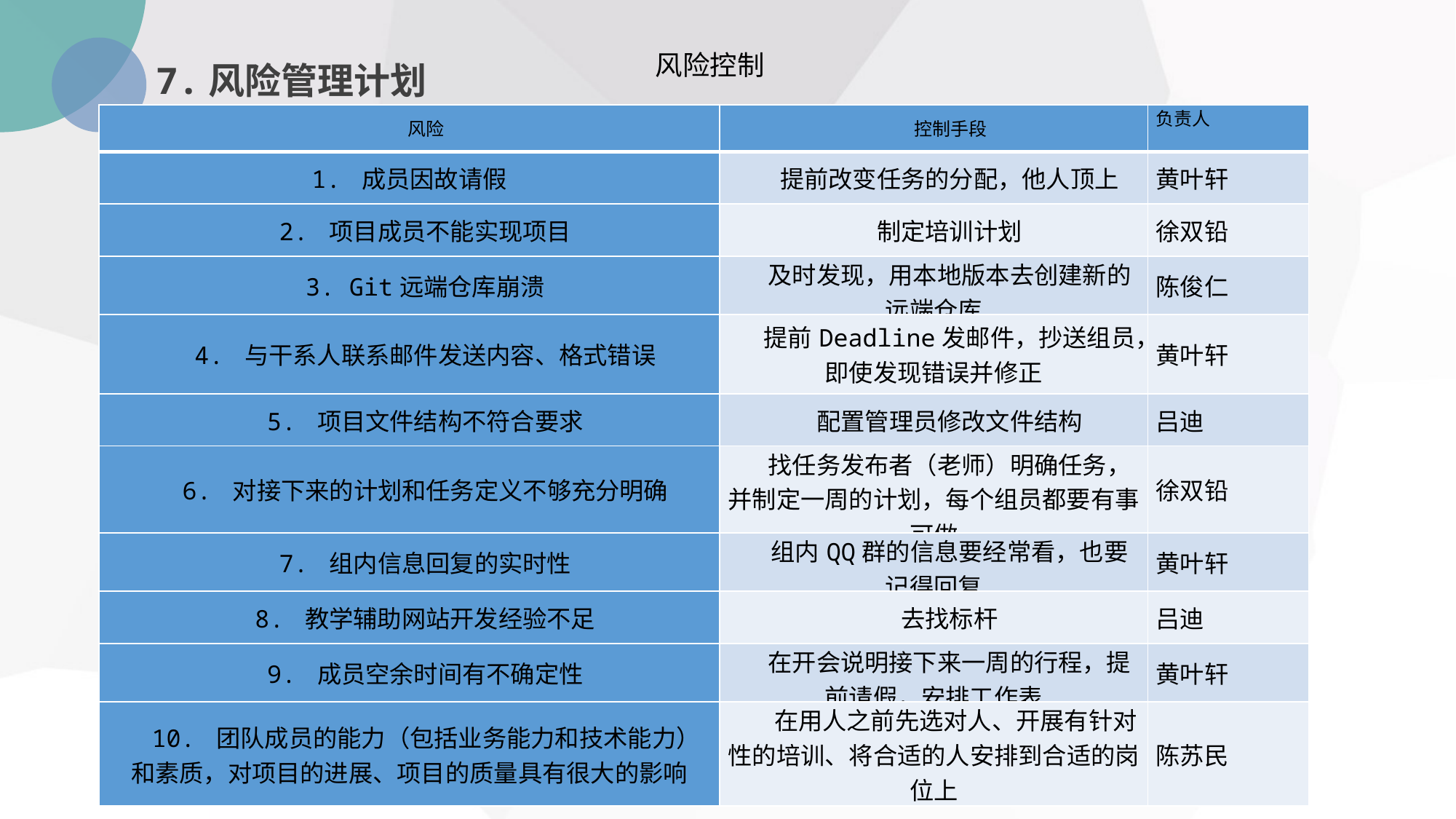

风险控制
7.风险管理计划
| 风险 | 控制手段 | 负责人 |
| --- | --- | --- |
| 1. 成员因故请假 | 提前改变任务的分配，他人顶上 | 黄叶轩 |
| 2. 项目成员不能实现项目 | 制定培训计划 | 徐双铅 |
| 3. Git远端仓库崩溃 | 及时发现，用本地版本去创建新的远端仓库 | 陈俊仁 |
| 4. 与干系人联系邮件发送内容、格式错误 | 提前Deadline发邮件，抄送组员，即使发现错误并修正 | 黄叶轩 |
| 5. 项目文件结构不符合要求 | 配置管理员修改文件结构 | 吕迪 |
| 6. 对接下来的计划和任务定义不够充分明确 | 找任务发布者（老师）明确任务，并制定一周的计划，每个组员都要有事可做 | 徐双铅 |
| 7. 组内信息回复的实时性 | 组内QQ群的信息要经常看，也要记得回复 | 黄叶轩 |
| 8. 教学辅助网站开发经验不足 | 去找标杆 | 吕迪 |
| 9. 成员空余时间有不确定性 | 在开会说明接下来一周的行程，提前请假，安排工作表 | 黄叶轩 |
| 10. 团队成员的能力（包括业务能力和技术能力）和素质，对项目的进展、项目的质量具有很大的影响 | 在用人之前先选对人、开展有针对性的培训、将合适的人安排到合适的岗位上 | 陈苏民 |